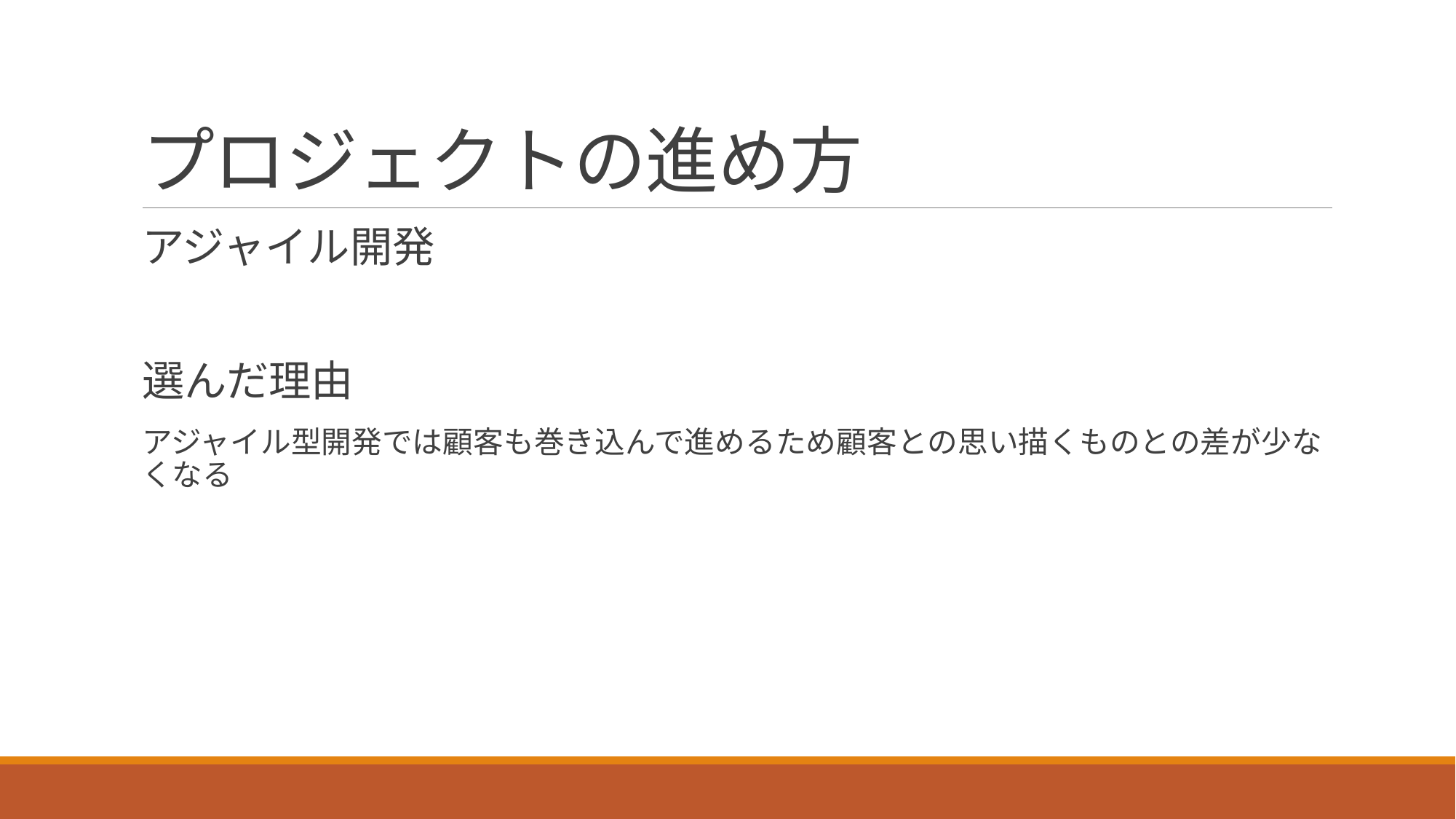

# プロジェクトの進め方
アジャイル開発

選んだ理由
アジャイル型開発では顧客も巻き込んで進めるため顧客との思い描くものとの差が少なくなる